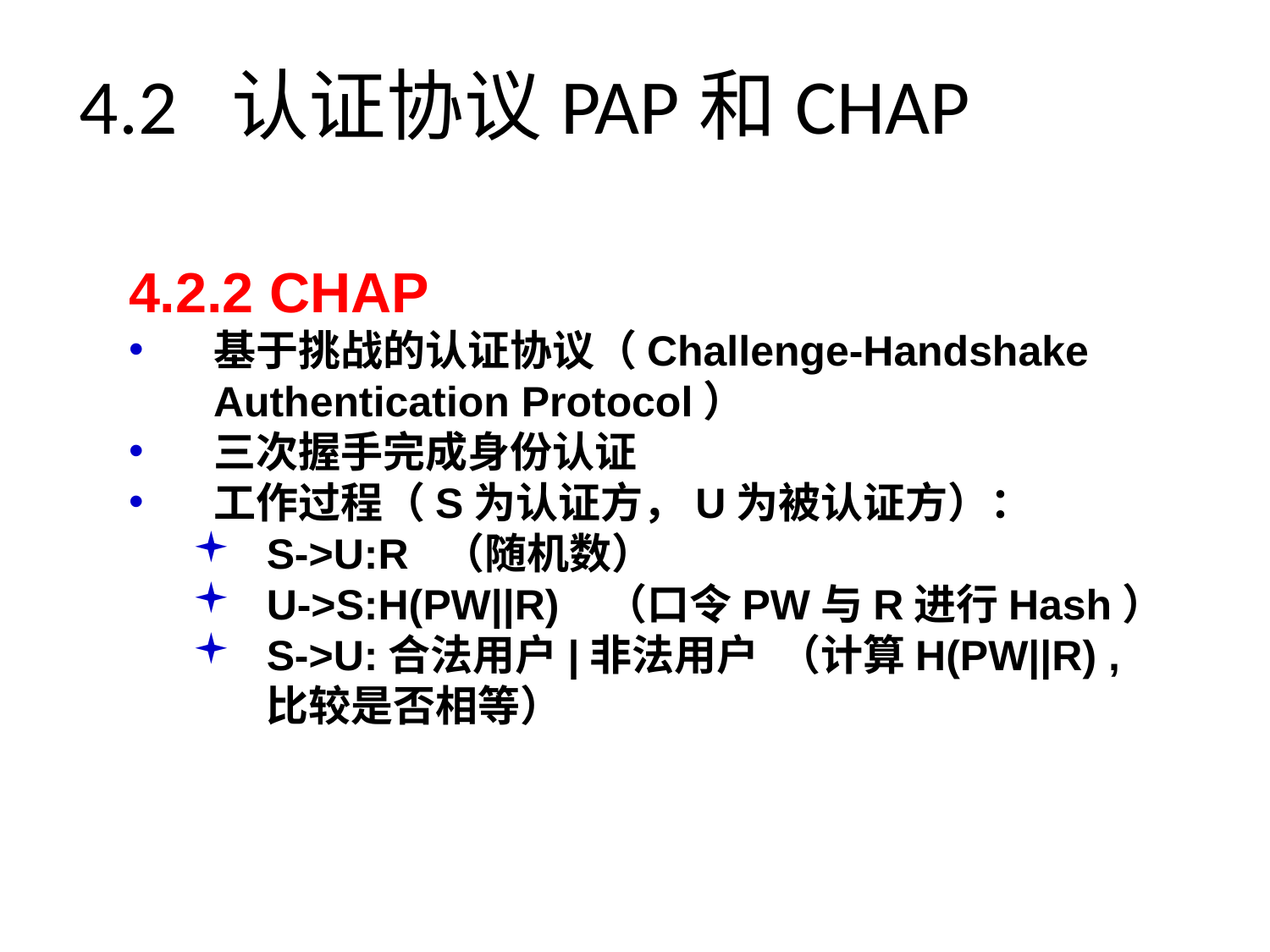

# 4.2  认证协议PAP和CHAP
4.2.2 CHAP
基于挑战的认证协议（Challenge-Handshake Authentication Protocol）
三次握手完成身份认证
工作过程（S为认证方，U为被认证方）：
S->U:R  （随机数）
U->S:H(PW||R)   （口令PW与R进行Hash）
S->U:合法用户|非法用户  （计算H(PW||R) ,比较是否相等）